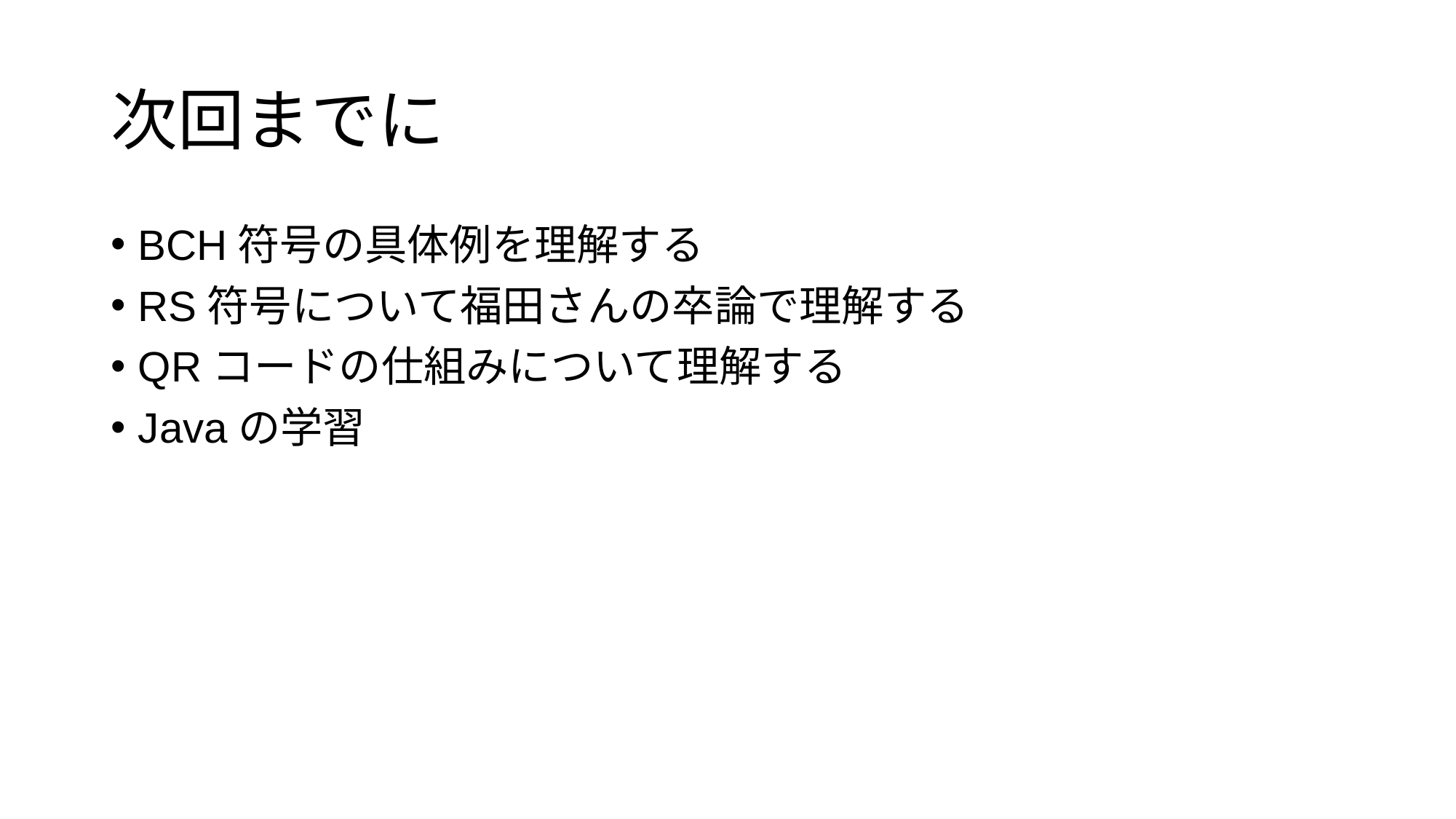

# 次回までに
BCH符号の具体例を理解する
RS符号について福田さんの卒論で理解する
QRコードの仕組みについて理解する
Javaの学習